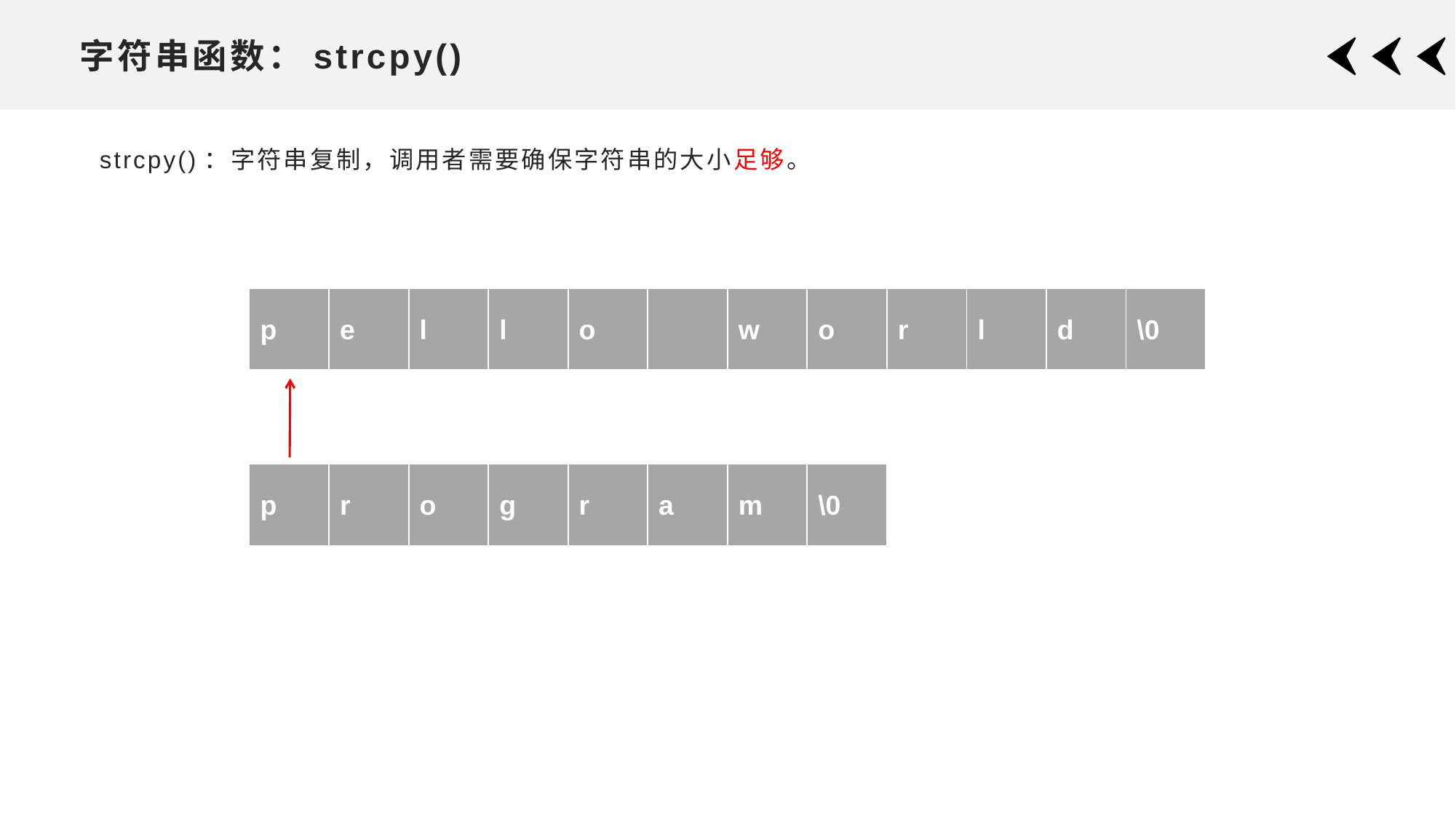

# 字符串函数：strcpy()
strcpy()：字符串复制，调用者需要确保字符串的大小足够。
| p | e | l | l | o |  | w | o | r | l | d | \0 |
| --- | --- | --- | --- | --- | --- | --- | --- | --- | --- | --- | --- |
| p | r | o | g | r | a | m | \0 |
| --- | --- | --- | --- | --- | --- | --- | --- |